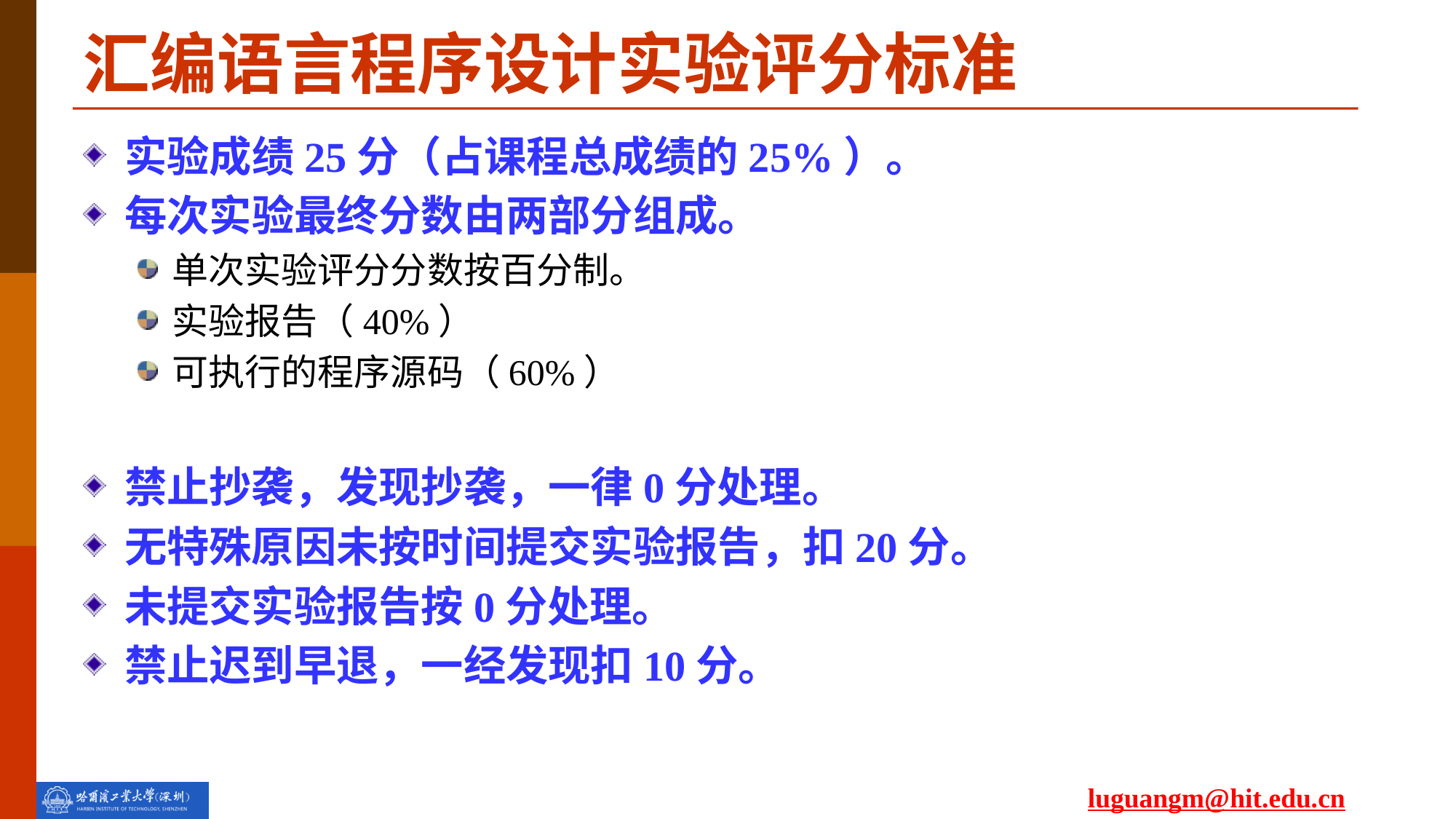

# 汇编语言程序设计实验评分标准
实验成绩25分（占课程总成绩的25%）。
每次实验最终分数由两部分组成。
单次实验评分分数按百分制。
实验报告（40%）
可执行的程序源码（60%）

禁止抄袭，发现抄袭，一律0分处理。
无特殊原因未按时间提交实验报告，扣20分。
未提交实验报告按0分处理。
禁止迟到早退，一经发现扣10分。